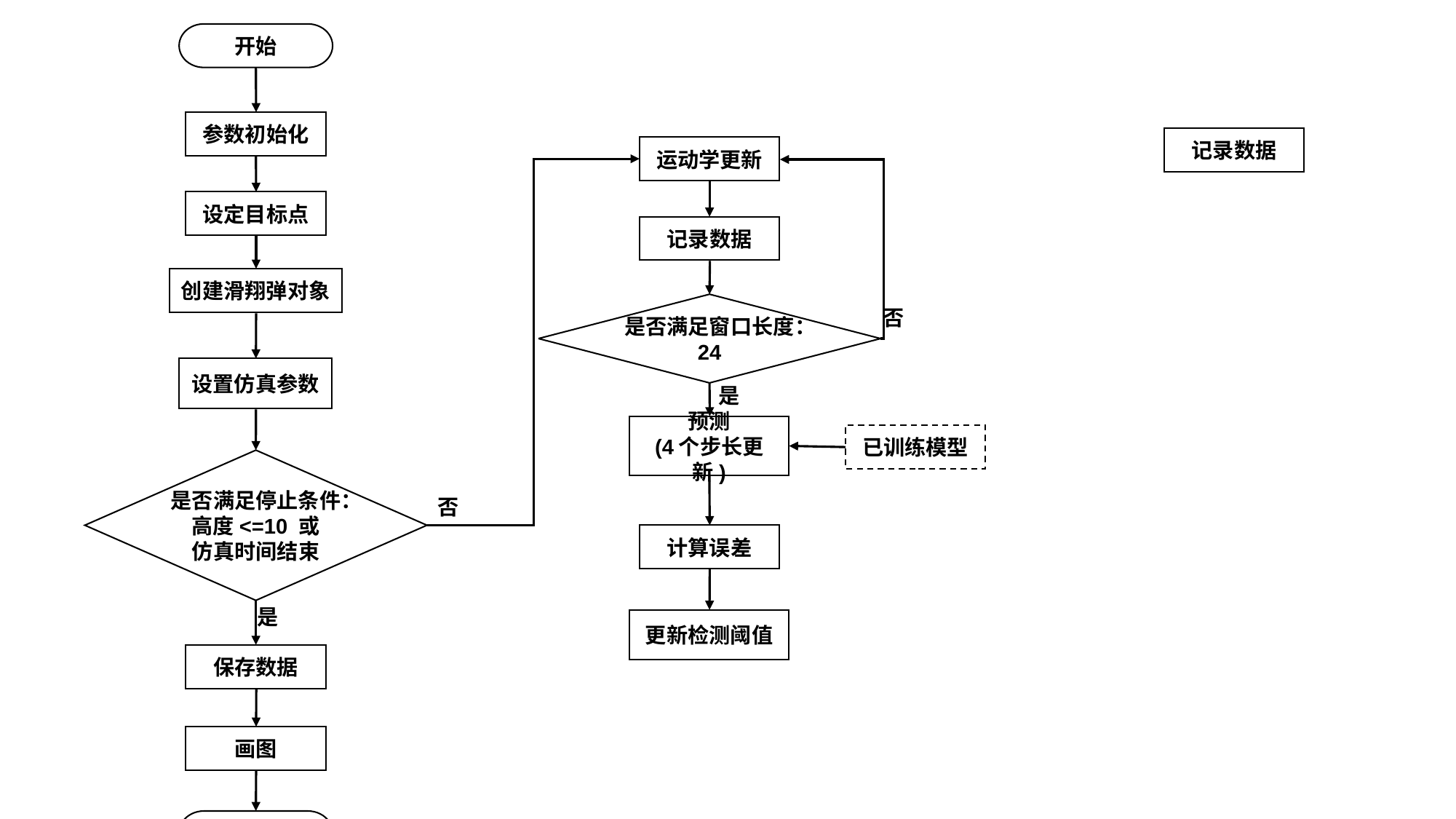

开始
参数初始化

记录数据

运动学更新

设定目标点

记录数据

创建滑翔弹对象

是否满足窗口长度：
24
否
设置仿真参数

是
预测
(4个步长更新)

已训练模型

是否满足停止条件：
高度<=10 或
仿真时间结束
否
计算误差

是
更新检测阈值

保存数据

画图

开始